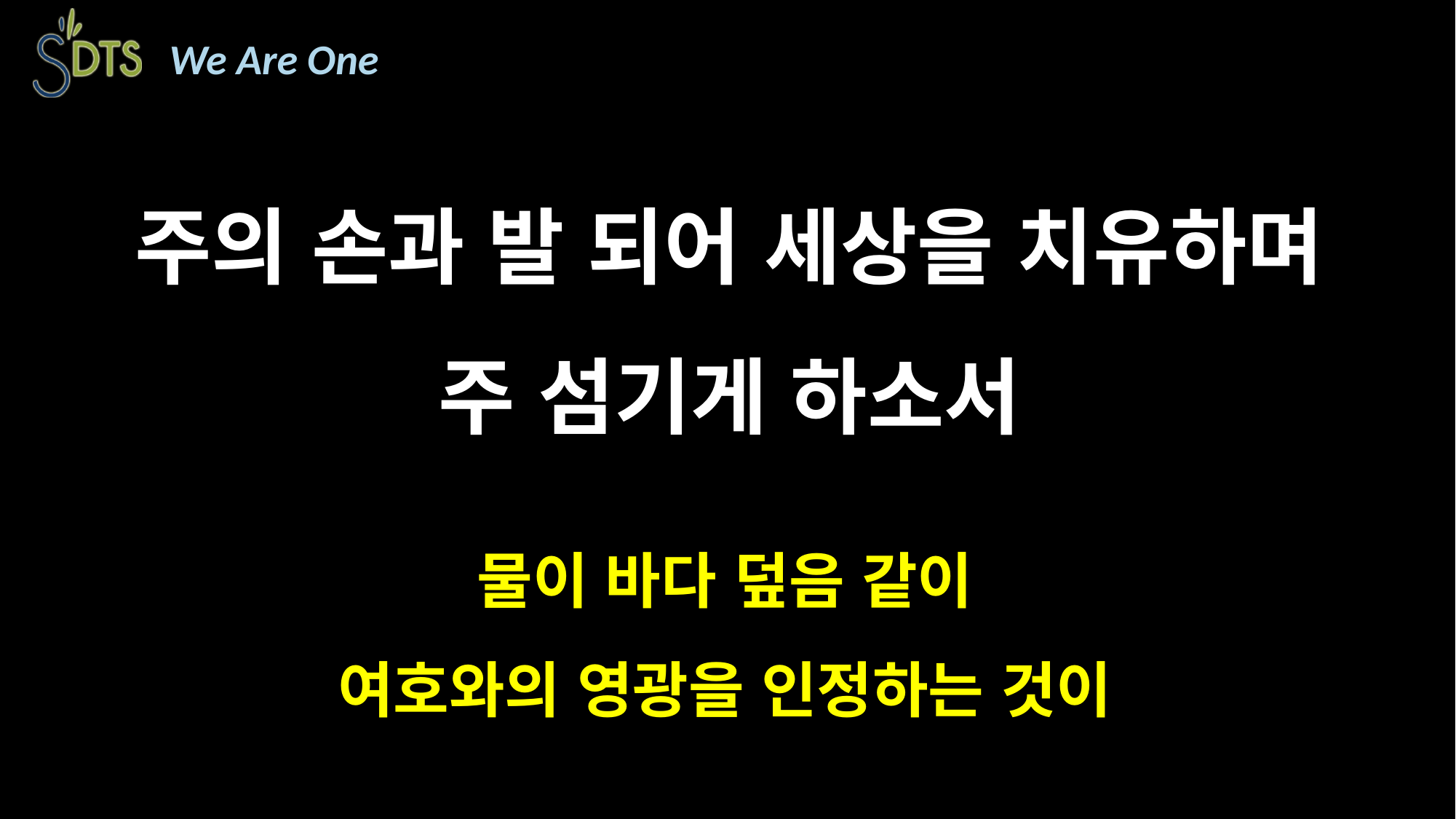

주의 손과 발 되어 세상을 치유하며
주 섬기게 하소서
물이 바다 덮음 같이
여호와의 영광을 인정하는 것이